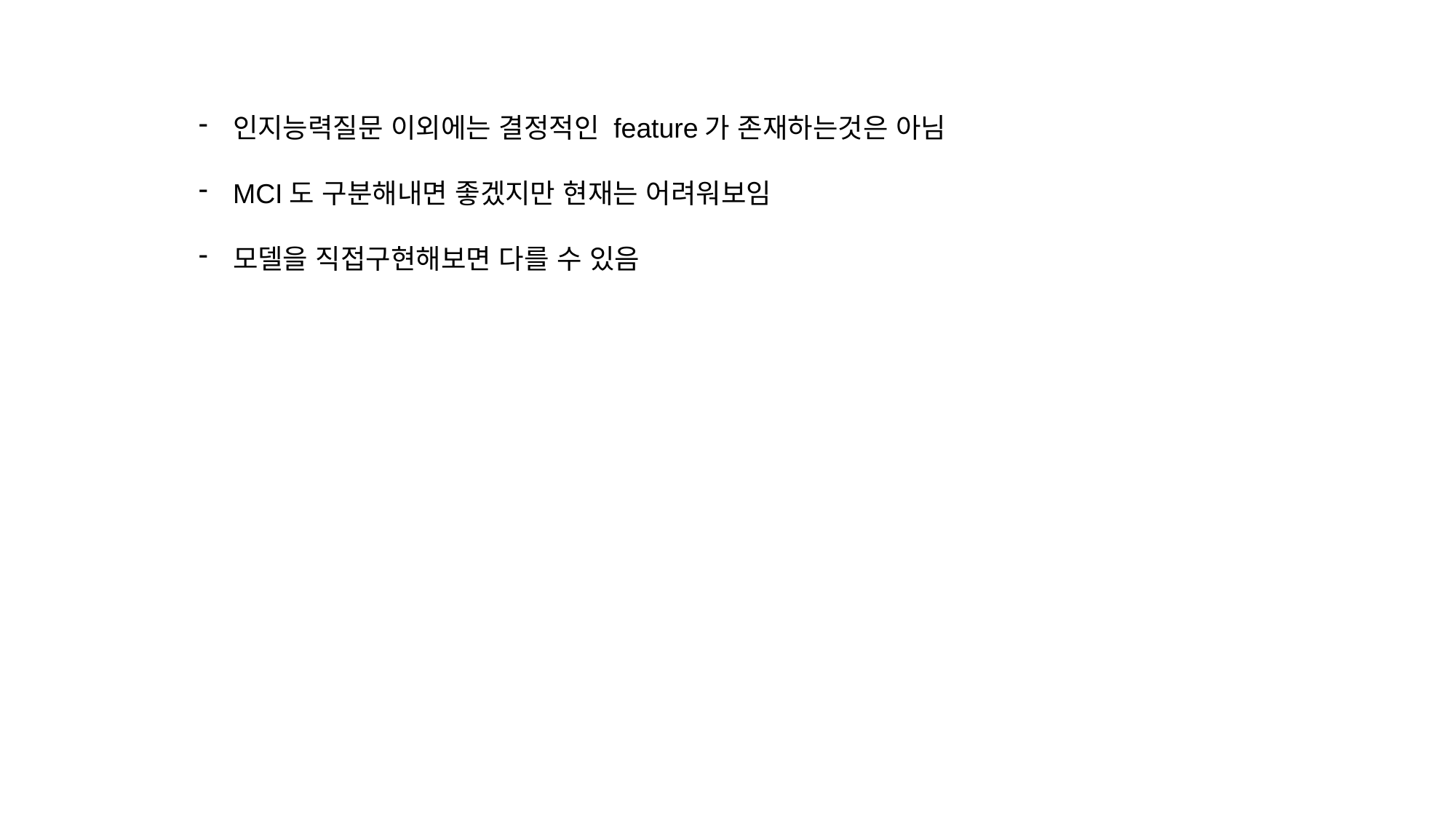

인지능력질문 이외에는 결정적인 feature가 존재하는것은 아님

MCI도 구분해내면 좋겠지만 현재는 어려워보임

모델을 직접구현해보면 다를 수 있음